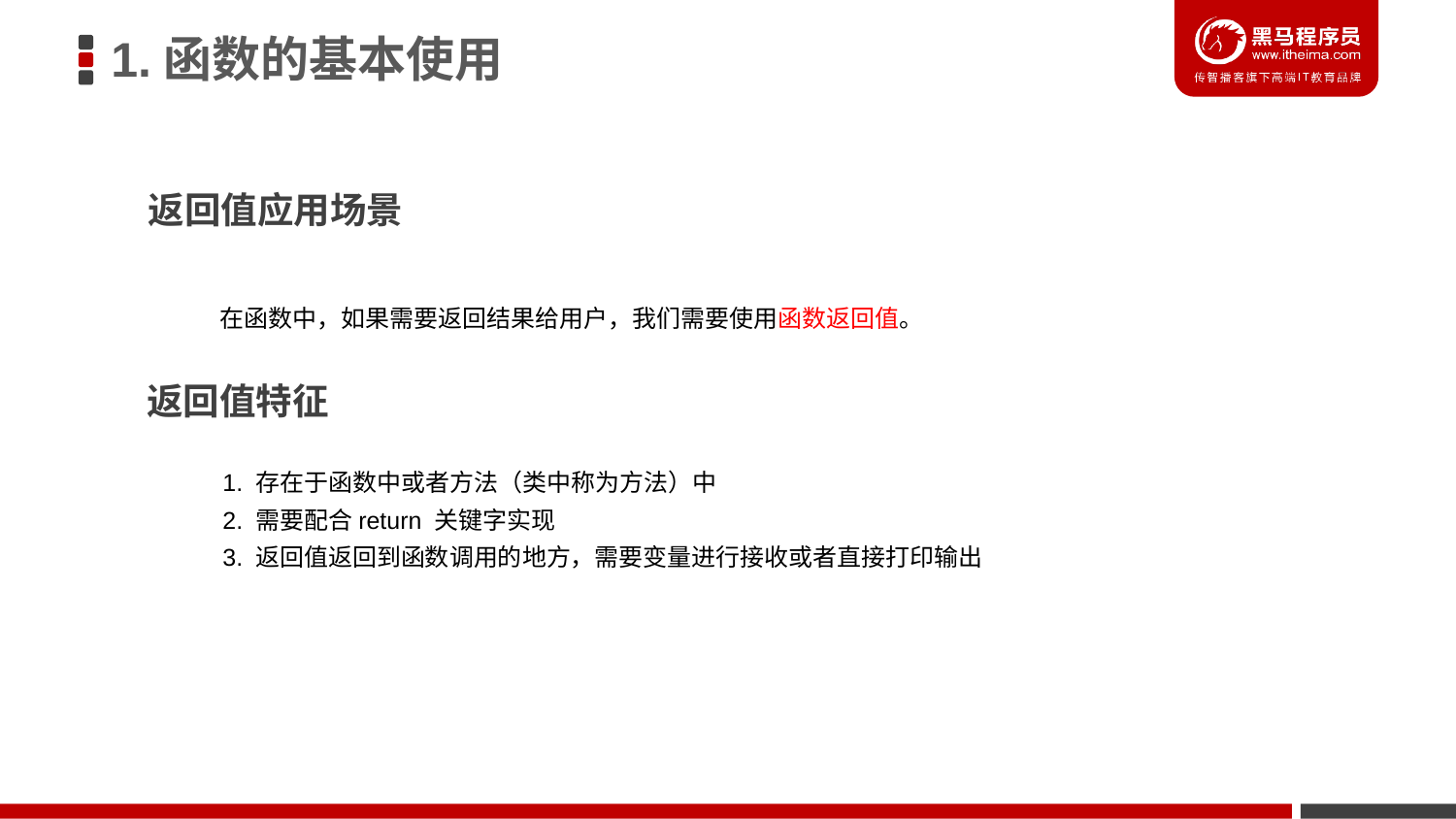

1.函数的基本使用
返回值应用场景
在函数中，如果需要返回结果给用户，我们需要使用函数返回值。
返回值特征
1. 存在于函数中或者方法（类中称为方法）中
2. 需要配合return 关键字实现
3. 返回值返回到函数调用的地方，需要变量进行接收或者直接打印输出